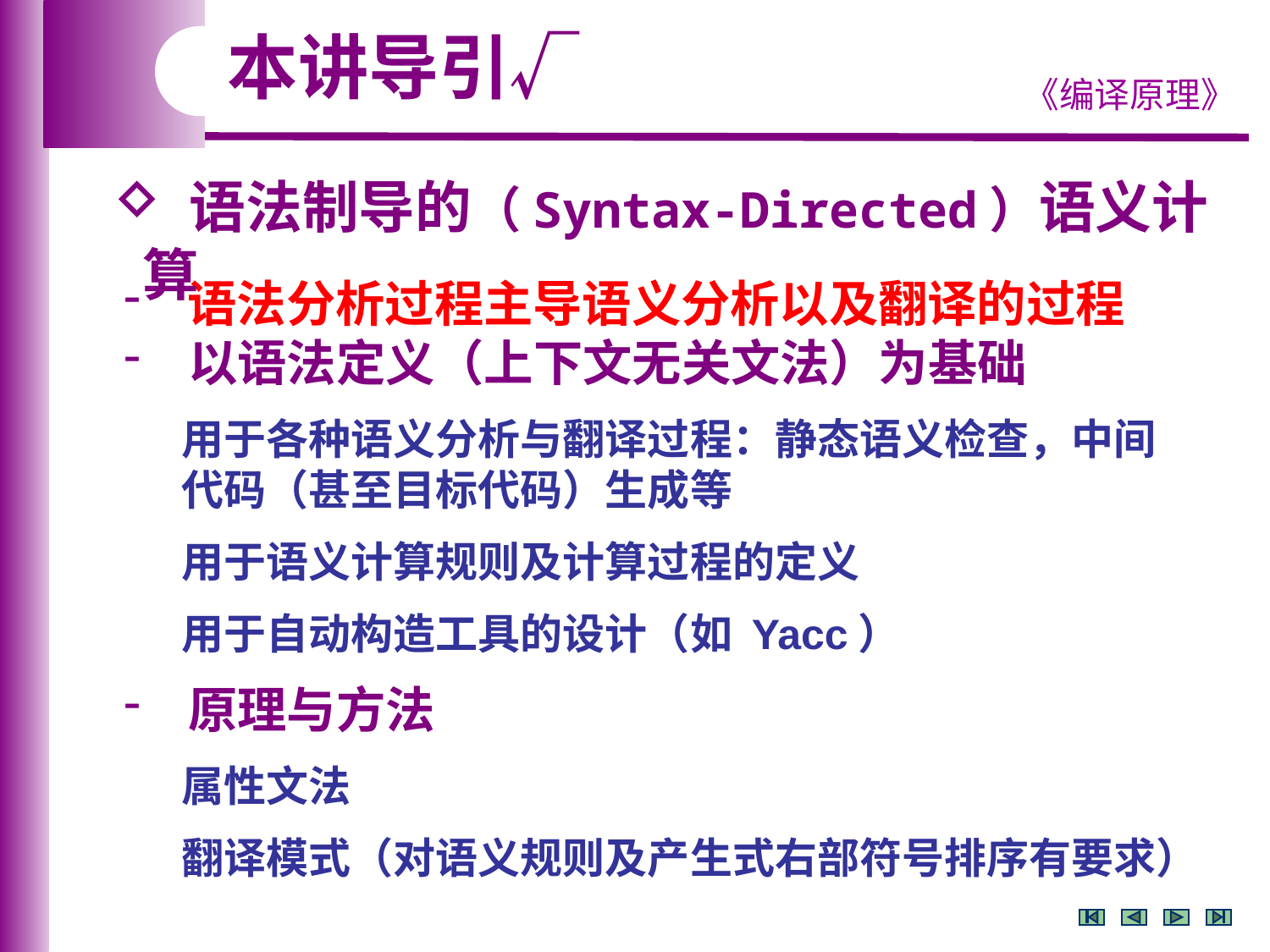

本讲导引√
 语法制导的（Syntax-Directed）语义计算
  语法分析过程主导语义分析以及翻译的过程
  以语法定义（上下文无关文法）为基础

     用于各种语义分析与翻译过程：静态语义检查，中间
     代码（甚至目标代码）生成等

     用于语义计算规则及计算过程的定义

     用于自动构造工具的设计（如 Yacc）

  原理与方法

     属性文法

     翻译模式（对语义规则及产生式右部符号排序有要求）